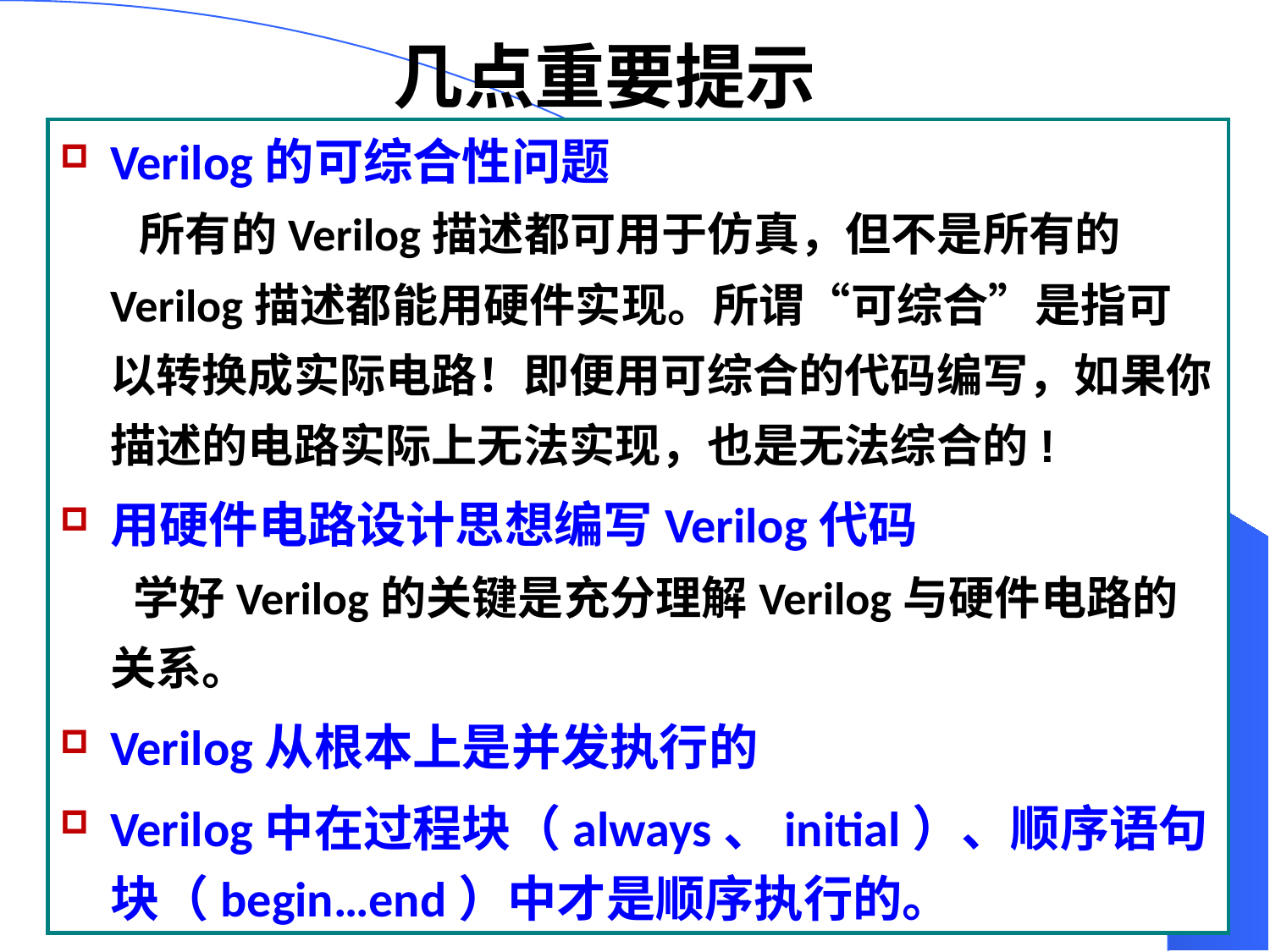

几点重要提示
Verilog的可综合性问题
      所有的Verilog描述都可用于仿真，但不是所有的Verilog描述都能用硬件实现。所谓“可综合”是指可以转换成实际电路！即便用可综合的代码编写，如果你描述的电路实际上无法实现，也是无法综合的!
用硬件电路设计思想编写Verilog代码
      学好Verilog的关键是充分理解Verilog与硬件电路的关系。
Verilog从根本上是并发执行的
Verilog中在过程块（always、initial）、顺序语句块（begin…end）中才是顺序执行的。